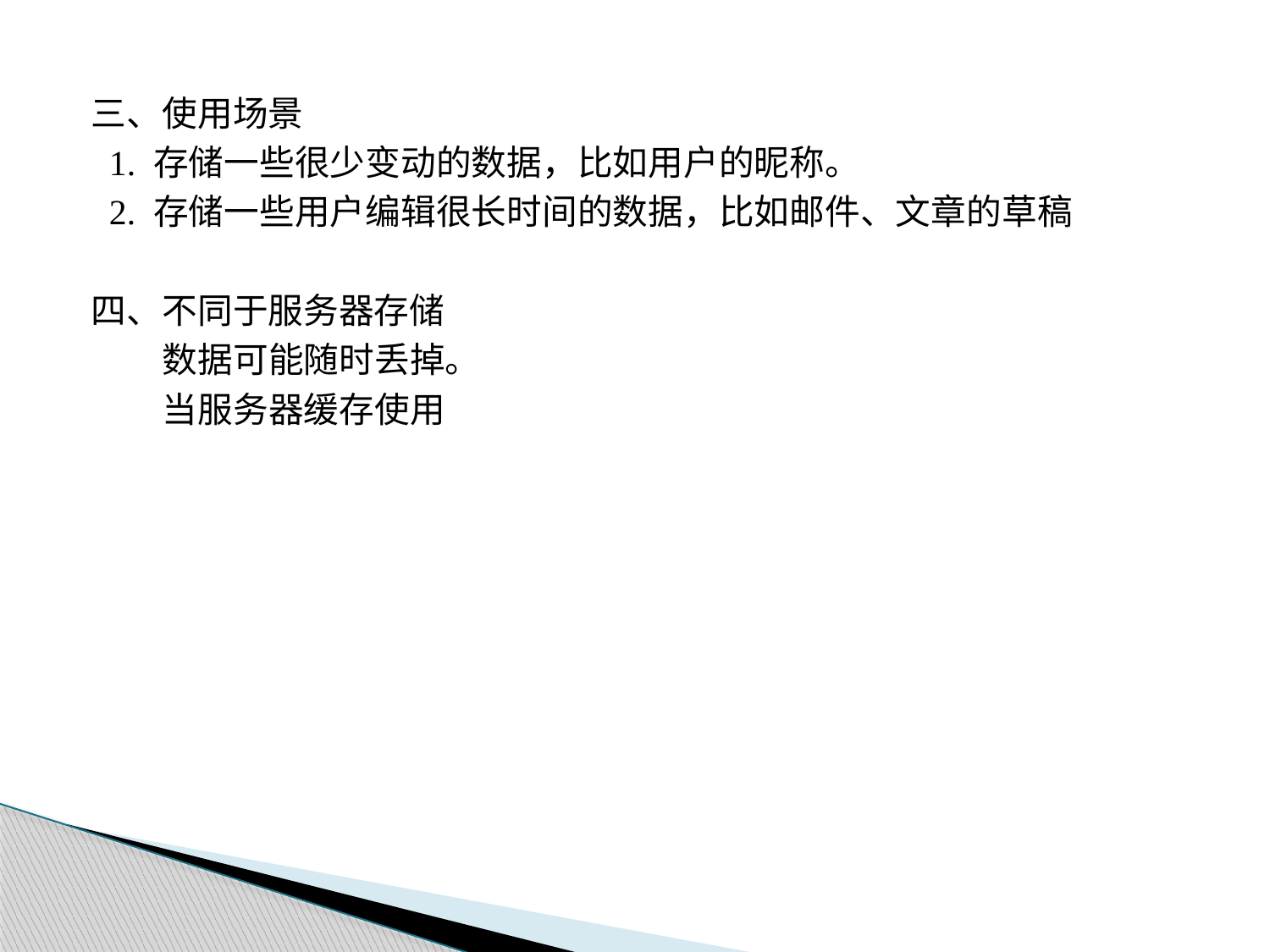

三、使用场景
  1. 存储一些很少变动的数据，比如用户的昵称。
  2. 存储一些用户编辑很长时间的数据，比如邮件、文章的草稿

四、不同于服务器存储
        数据可能随时丢掉。
        当服务器缓存使用